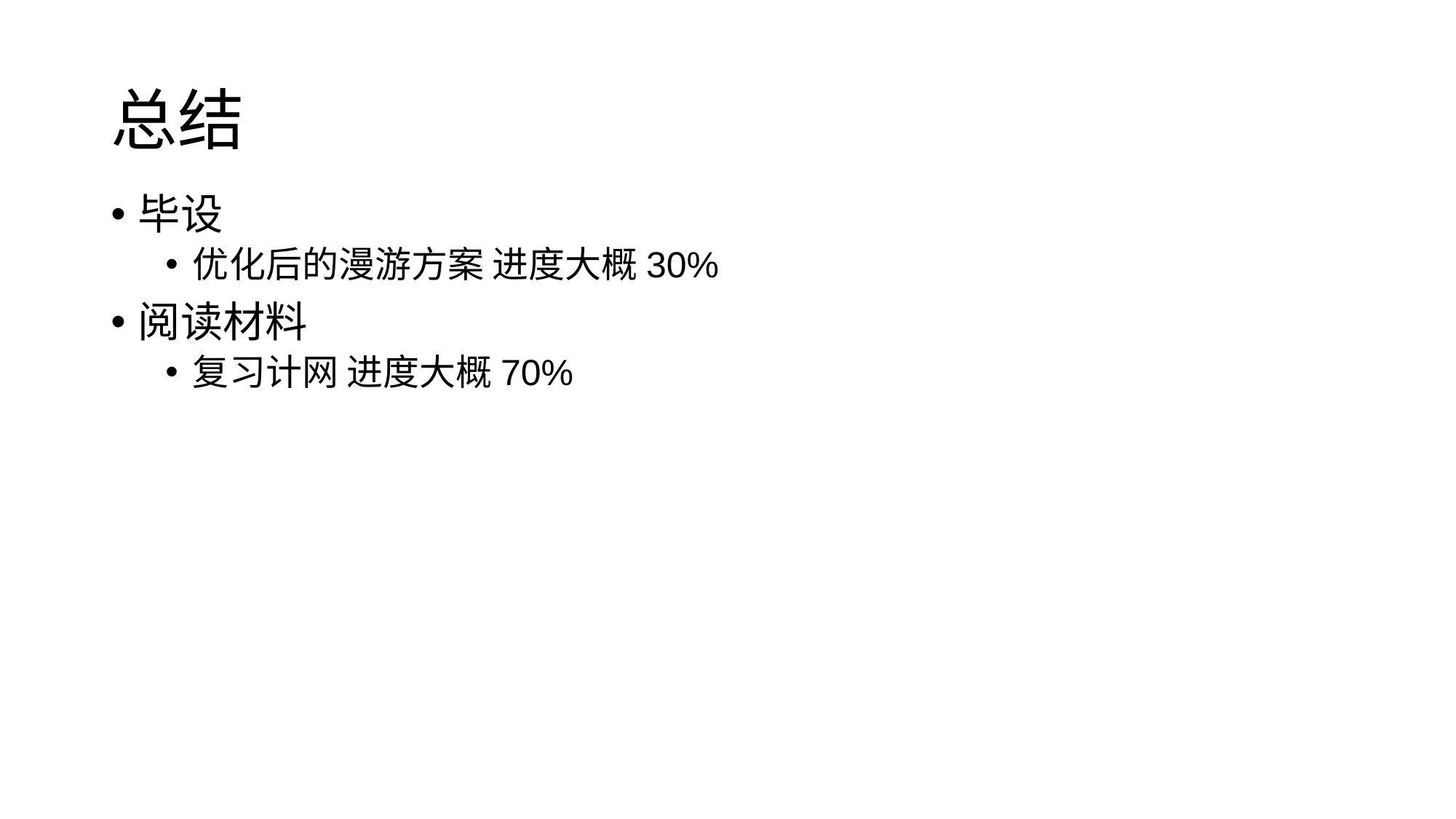

# 总结
毕设
优化后的漫游方案 进度大概30%
阅读材料
复习计网 进度大概70%